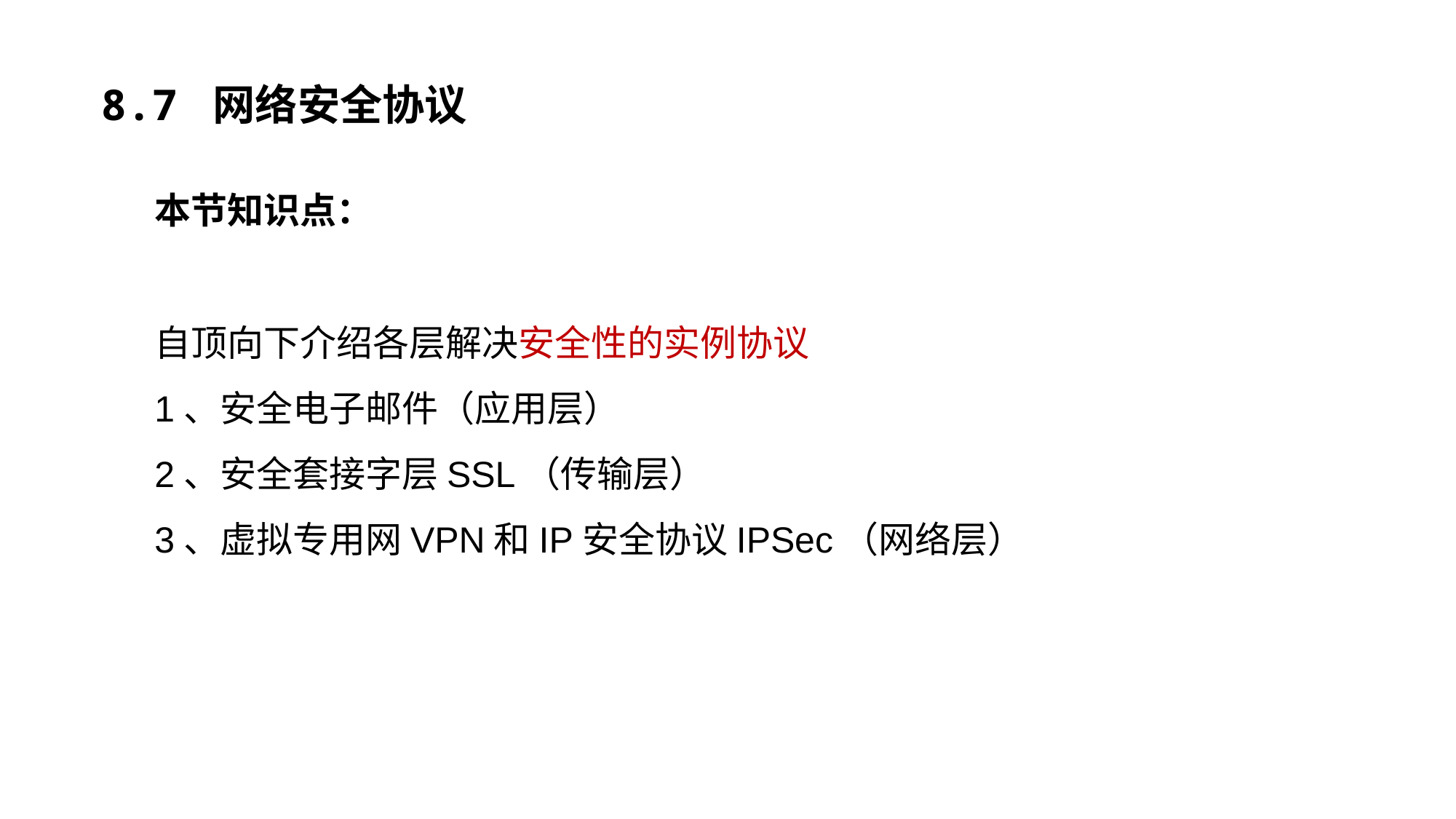

8.7 网络安全协议
本节知识点：
自顶向下介绍各层解决安全性的实例协议
1、安全电子邮件（应用层）
2、安全套接字层SSL（传输层）
3、虚拟专用网VPN和IP安全协议IPSec（网络层）